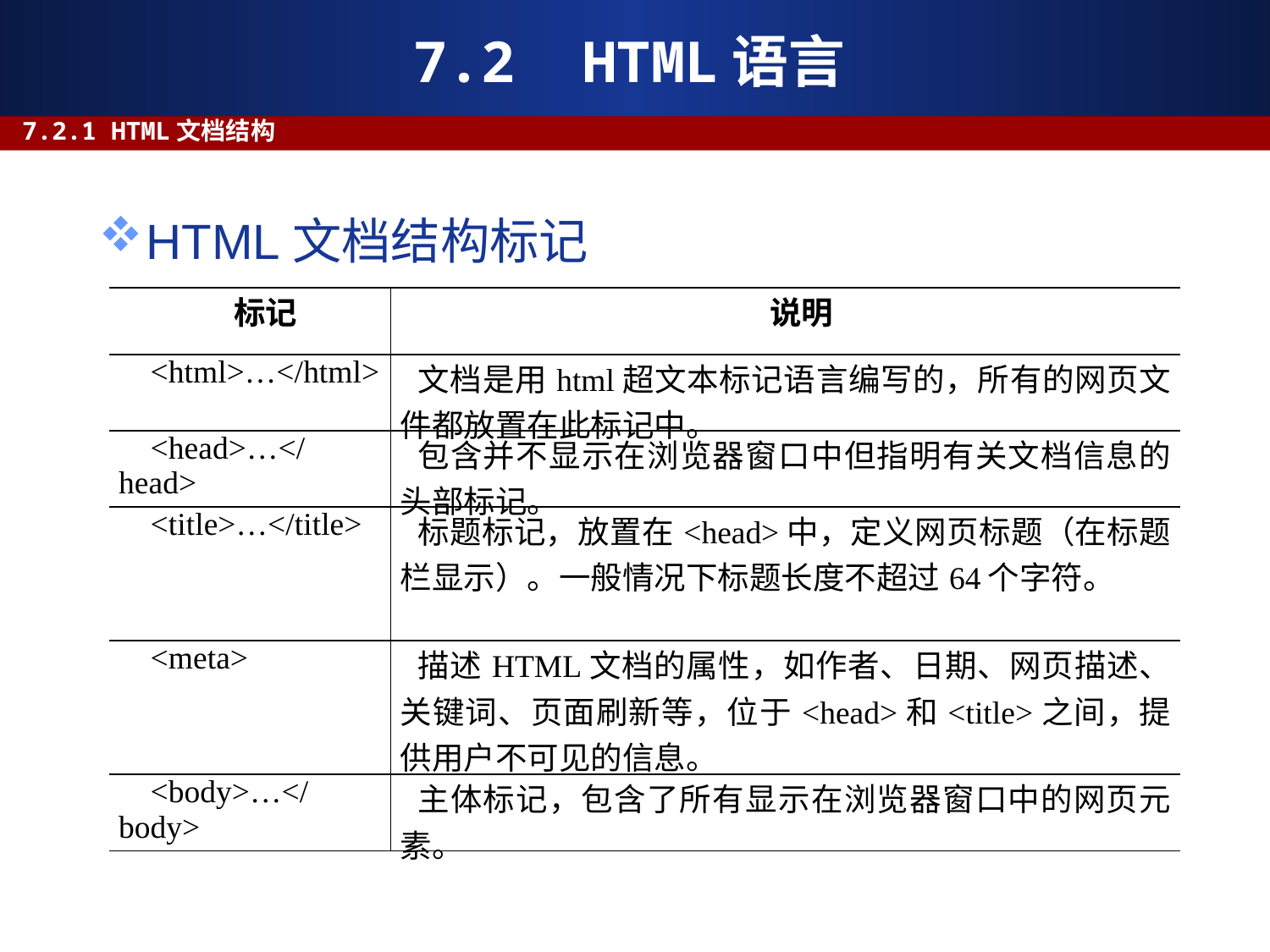

# 7.2  HTML语言
7.2.1 HTML文档结构
HTML文档结构标记
| 标记 | 说明 |
| --- | --- |
| <html>…</html> | 文档是用html超文本标记语言编写的，所有的网页文件都放置在此标记中。 |
| <head>…</head> | 包含并不显示在浏览器窗口中但指明有关文档信息的头部标记。 |
| <title>…</title> | 标题标记，放置在<head>中，定义网页标题（在标题栏显示）。一般情况下标题长度不超过64个字符。 |
| <meta> | 描述HTML文档的属性，如作者、日期、网页描述、关键词、页面刷新等，位于<head>和<title>之间，提供用户不可见的信息。 |
| <body>…</body> | 主体标记，包含了所有显示在浏览器窗口中的网页元素。 |